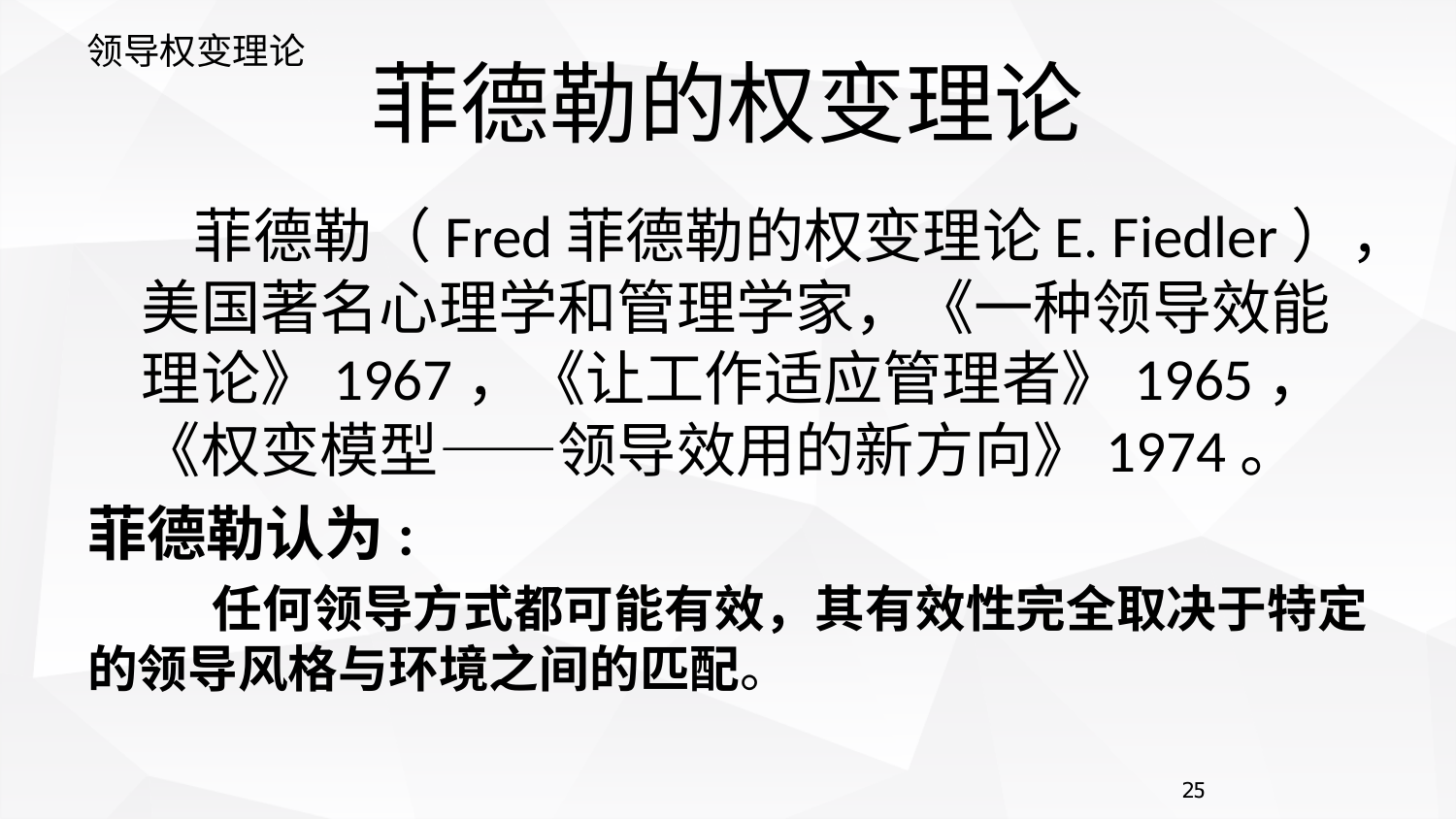

领导权变理论
# 菲德勒的权变理论
       菲德勒（Fred菲德勒的权变理论E. Fiedler），美国著名心理学和管理学家，《一种领导效能理论》1967，《让工作适应管理者》1965，《权变模型——领导效用的新方向》1974。
菲德勒认为:
          任何领导方式都可能有效，其有效性完全取决于特定的领导风格与环境之间的匹配。
25